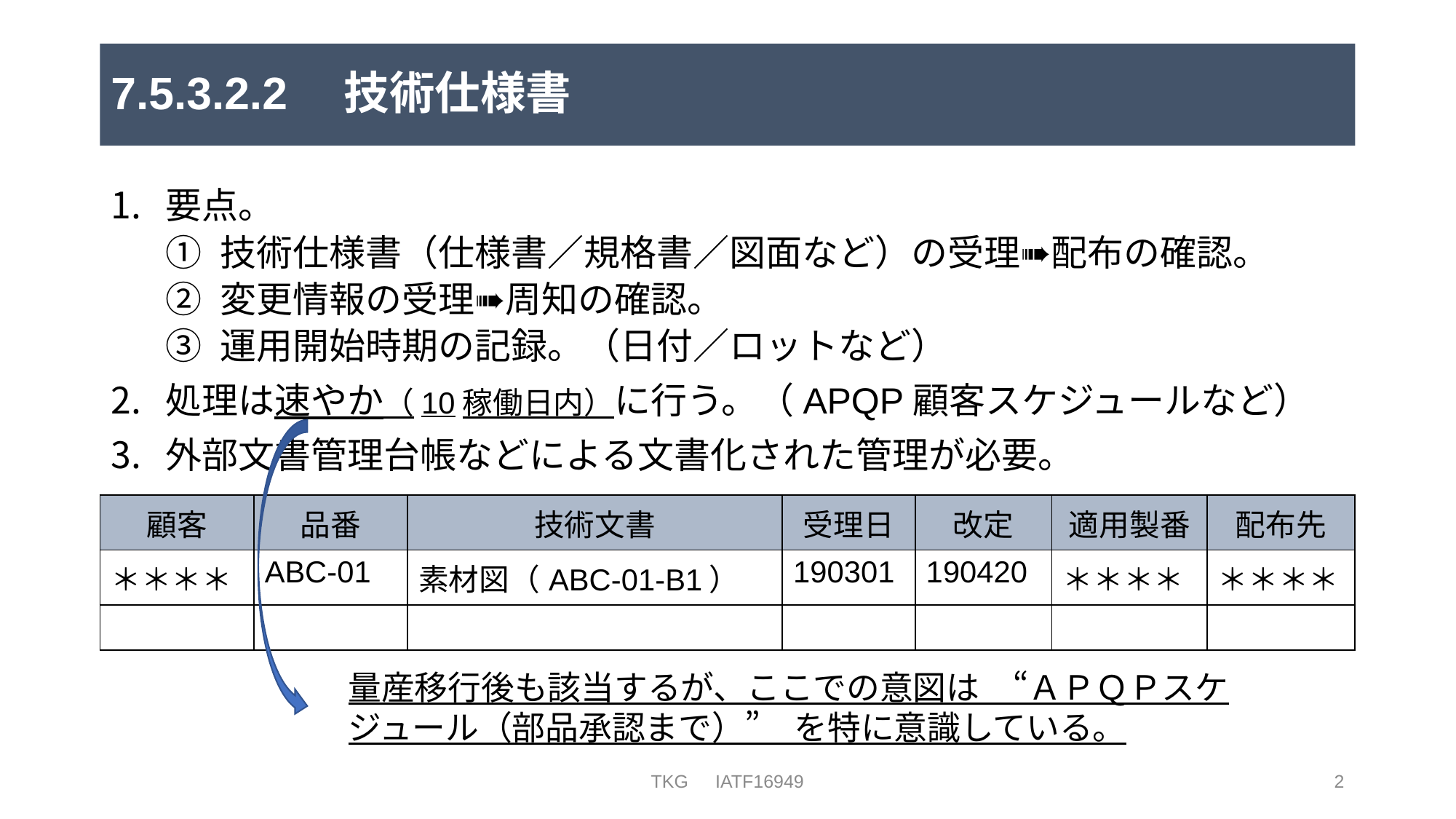

# 7.5.3.2.2　技術仕様書
要点。
技術仕様書（仕様書／規格書／図面など）の受理➠配布の確認。
変更情報の受理➠周知の確認。
運用開始時期の記録。（日付／ロットなど）
処理は速やか（10稼働日内）に行う。（APQP顧客スケジュールなど）
外部文書管理台帳などによる文書化された管理が必要。
| 顧客 | 品番 | 技術文書 | 受理日 | 改定 | 適用製番 | 配布先 |
| --- | --- | --- | --- | --- | --- | --- |
| ＊＊＊＊ | ABC-01 | 素材図（ABC-01-B1） | 190301 | 190420 | ＊＊＊＊ | ＊＊＊＊ |
|  |  |  |  |  |  |  |

量産移行後も該当するが、ここでの意図は　“ＡＰＱＰスケジュール（部品承認まで）”　を特に意識している。
TKG　IATF16949
2